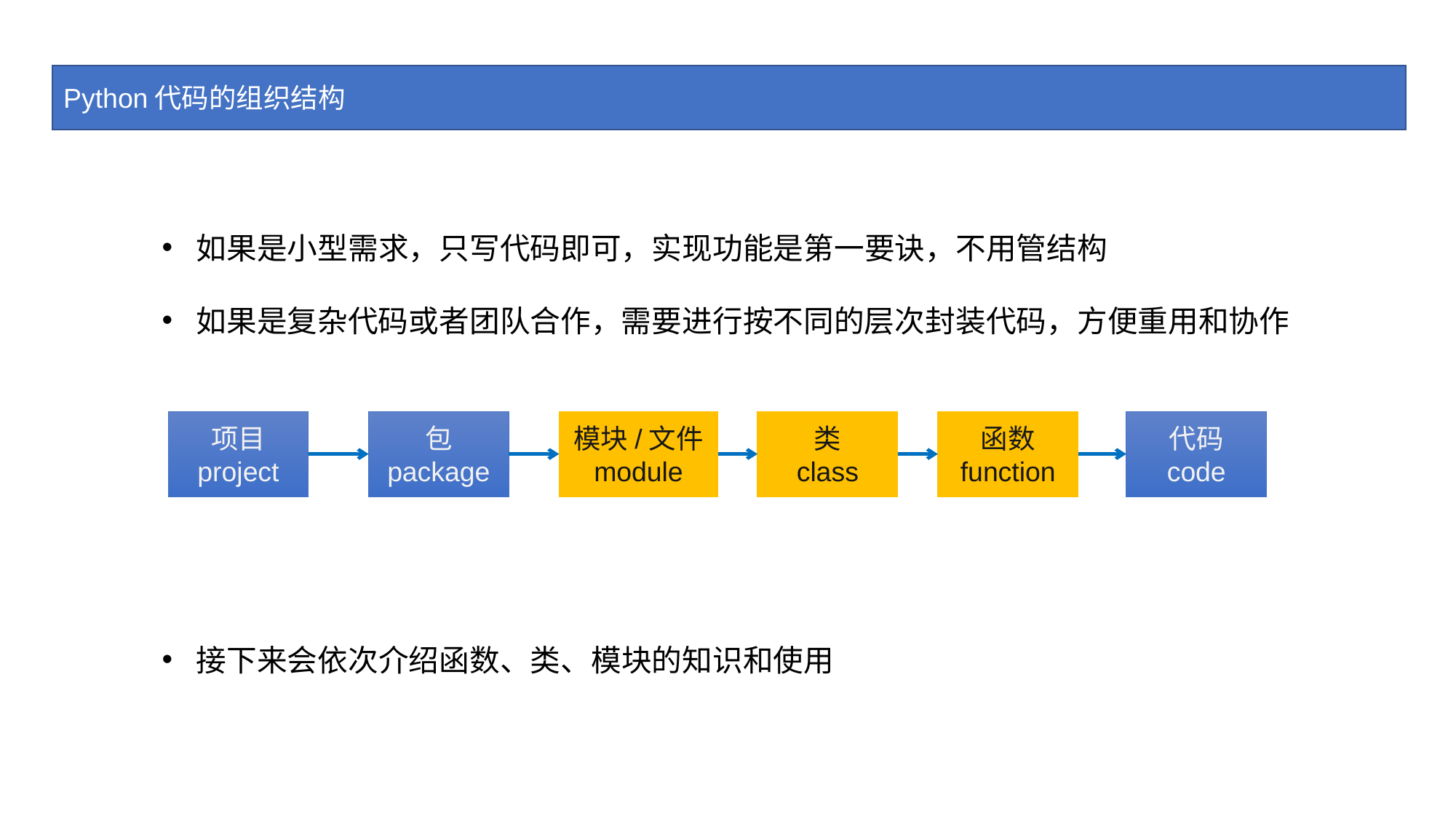

Python代码的组织结构
如果是小型需求，只写代码即可，实现功能是第一要诀，不用管结构
如果是复杂代码或者团队合作，需要进行按不同的层次封装代码，方便重用和协作
代码
code
函数
function
类
class
项目
project
包
package
模块/文件
module
接下来会依次介绍函数、类、模块的知识和使用